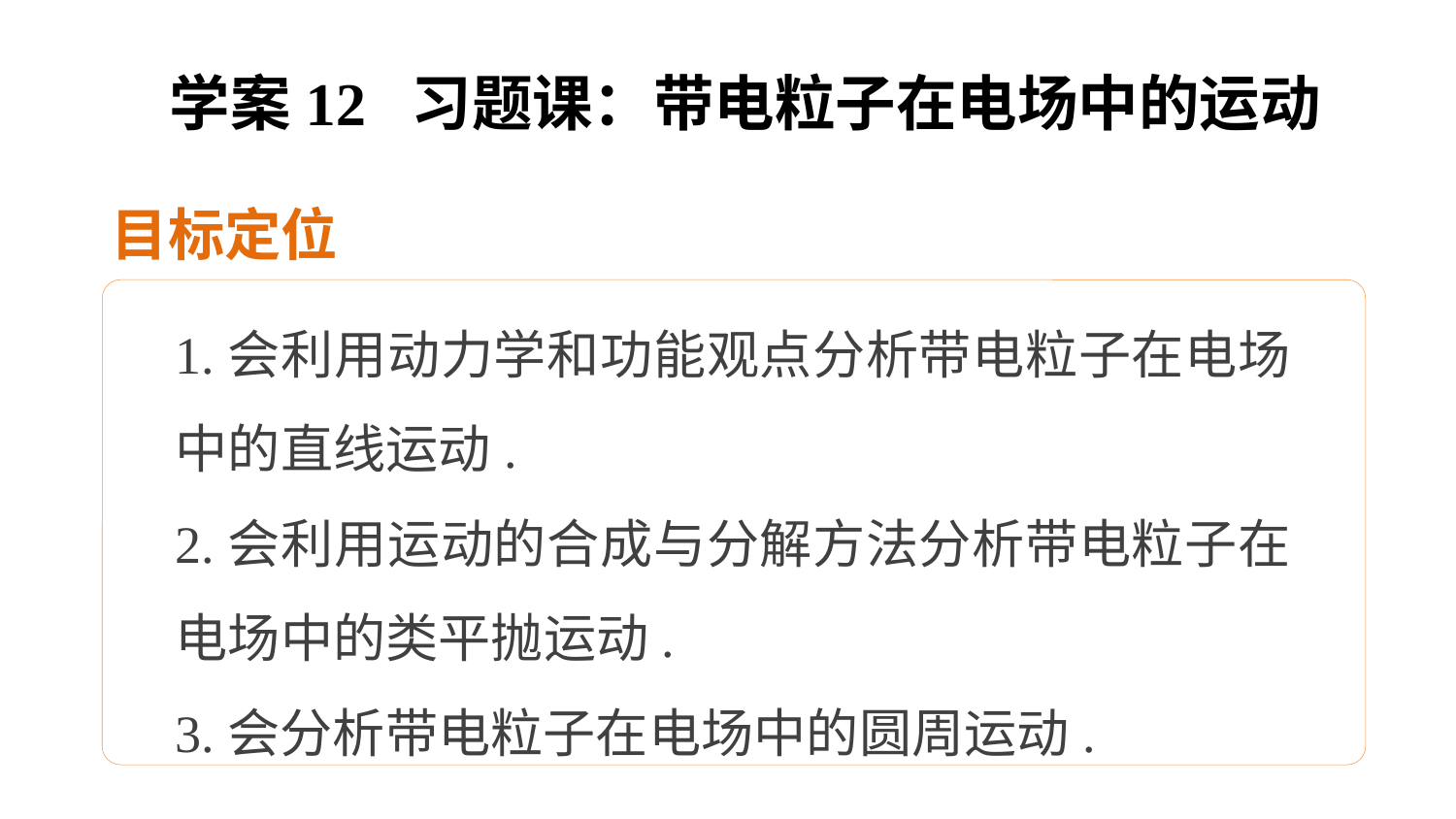

学案12  习题课：带电粒子在电场中的运动
目标定位

1.会利用动力学和功能观点分析带电粒子在电场中的直线运动.
2.会利用运动的合成与分解方法分析带电粒子在电场中的类平抛运动.
3.会分析带电粒子在电场中的圆周运动.